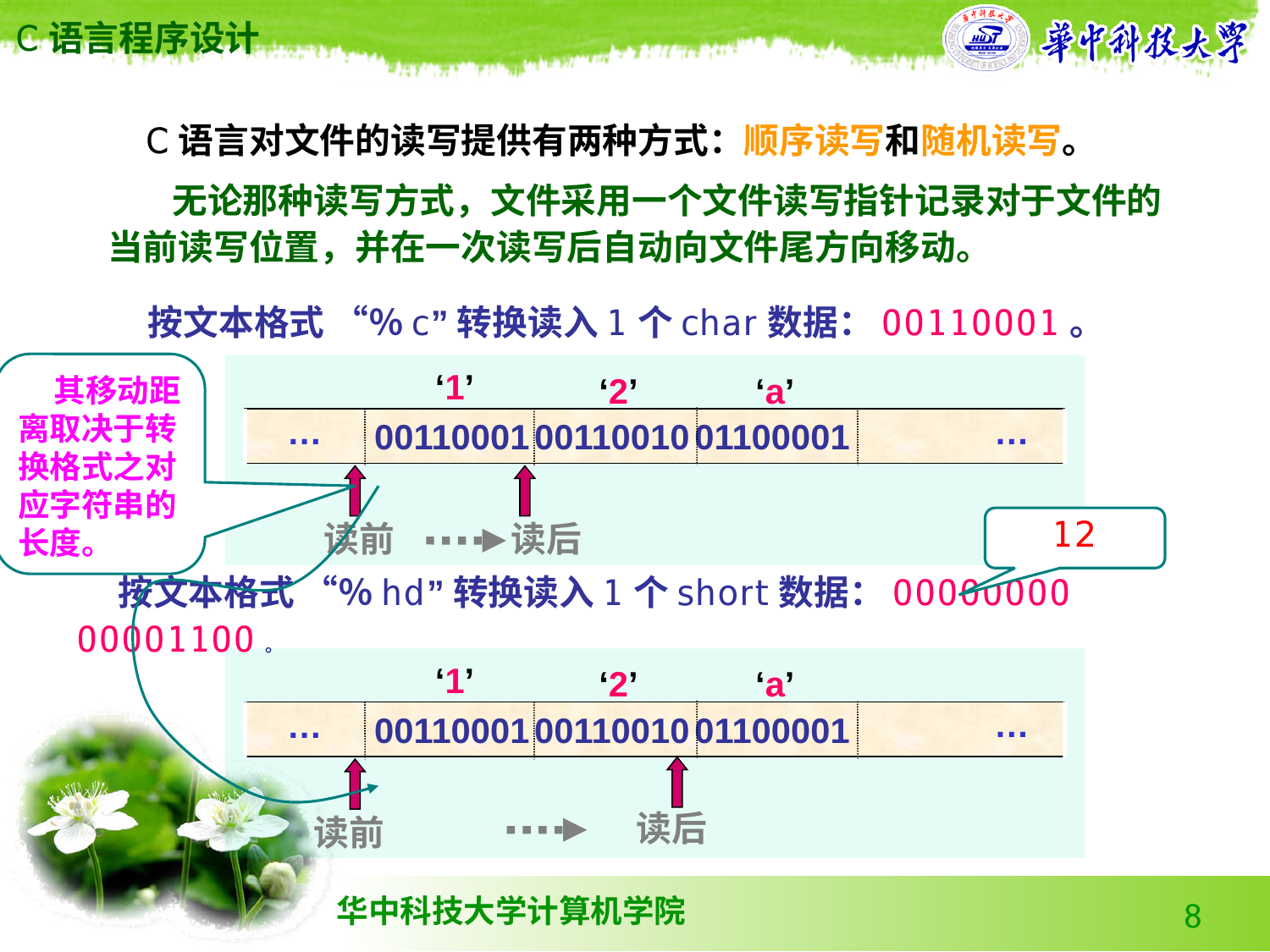

C语言对文件的读写提供有两种方式：顺序读写和随机读写。
       无论那种读写方式，文件采用一个文件读写指针记录对于文件的当前读写位置，并在一次读写后自动向文件尾方向移动。
    按文本格式 “％c”转换读入1个char数据：00110001。
    其移动距离取决于转换格式之对应字符串的长度。

‘1’
‘2’
‘a’

            00110001 00110010 01100001

…
…

读前
读后

12
    按文本格式 “％hd”转换读入1个short数据：00000000 00001100。

‘1’
‘2’
‘a’

            00110001 00110010 01100001

…
…

读后
读前

8